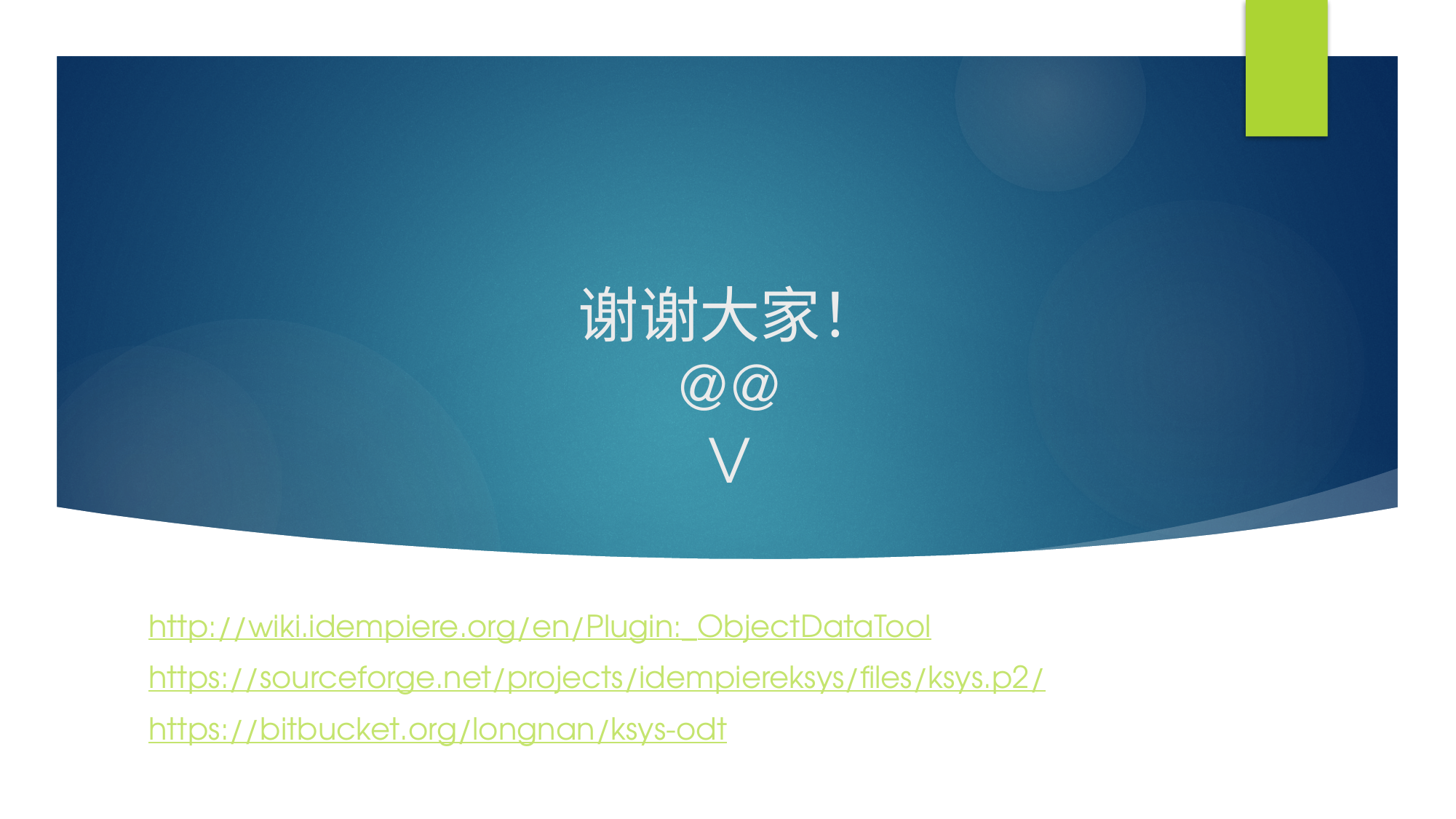

# 谢谢大家！ @@ V
http://wiki.idempiere.org/en/Plugin:_ObjectDataTool
https://sourceforge.net/projects/idempiereksys/files/ksys.p2/
https://bitbucket.org/longnan/ksys-odt